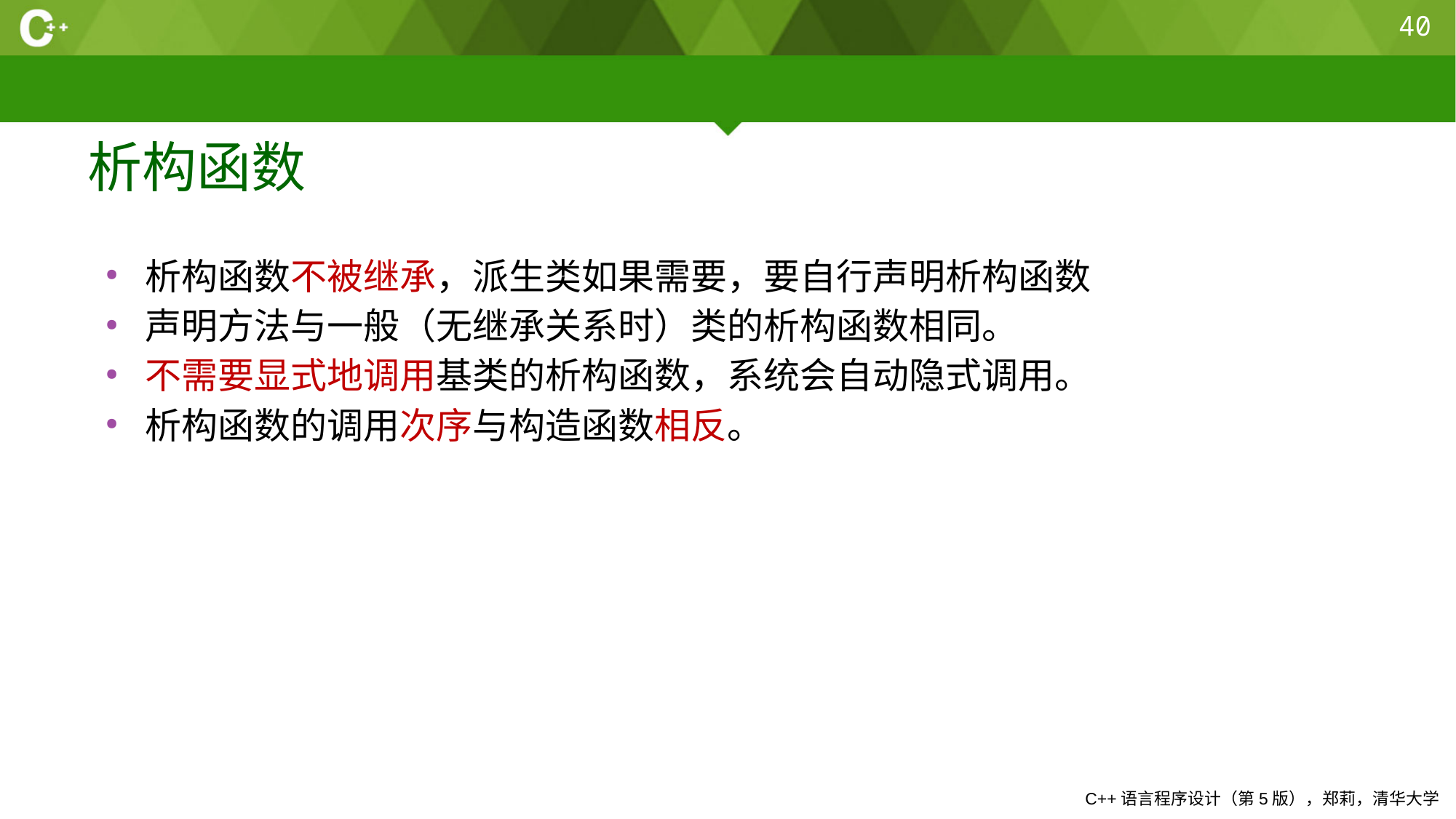

40
# 析构函数
析构函数不被继承，派生类如果需要，要自行声明析构函数
声明方法与一般（无继承关系时）类的析构函数相同。
不需要显式地调用基类的析构函数，系统会自动隐式调用。
析构函数的调用次序与构造函数相反。